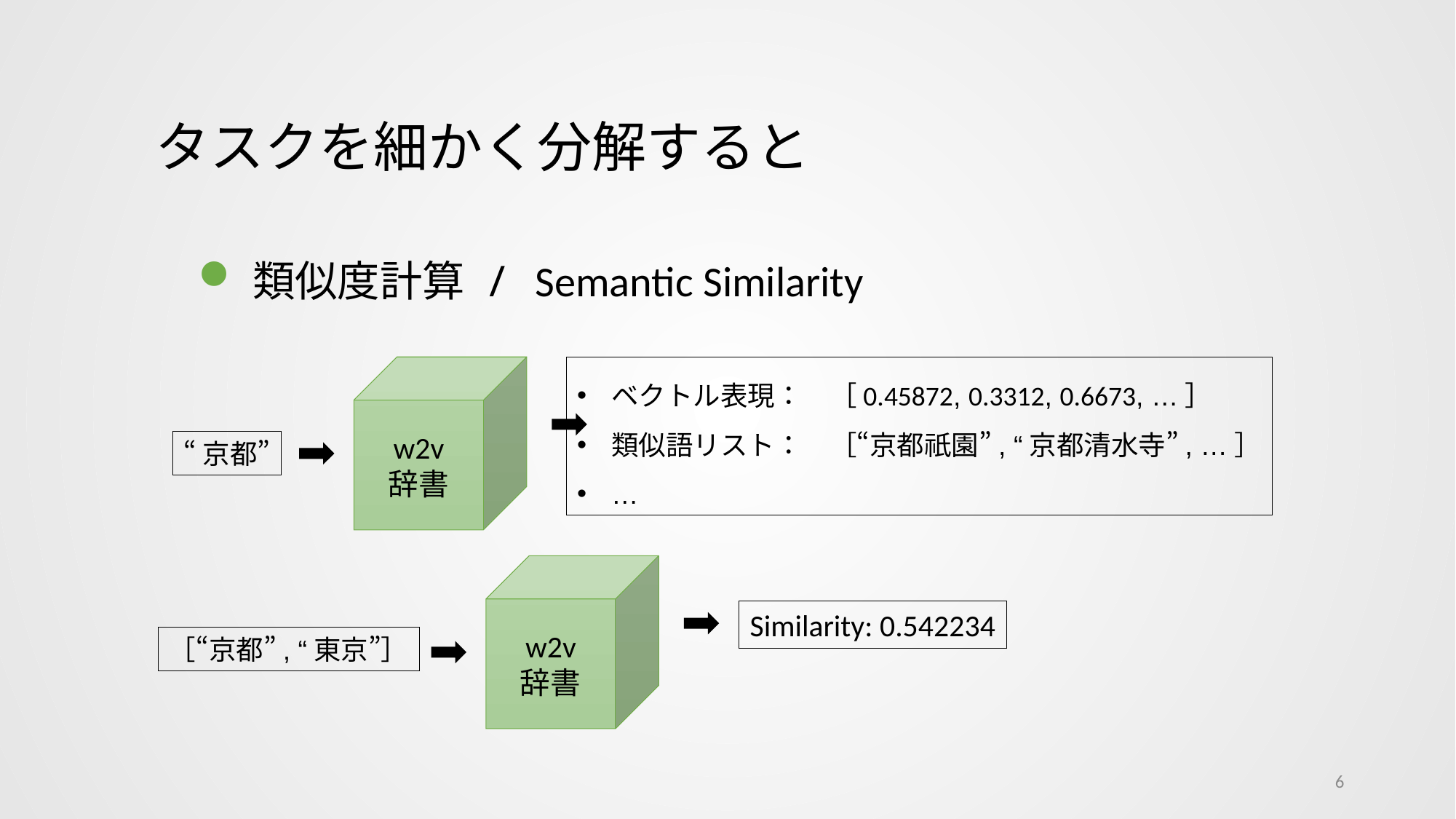

タスクを細かく分解すると
類似度計算 / Semantic Similarity
w2v
辞書
ベクトル表現：　［0.45872, 0.3312, 0.6673, …］
類似語リスト：　［“京都祇園”, “京都清水寺”, …］
…

“京都”

w2v
辞書
Similarity: 0.542234

［“京都”, “東京”］

6